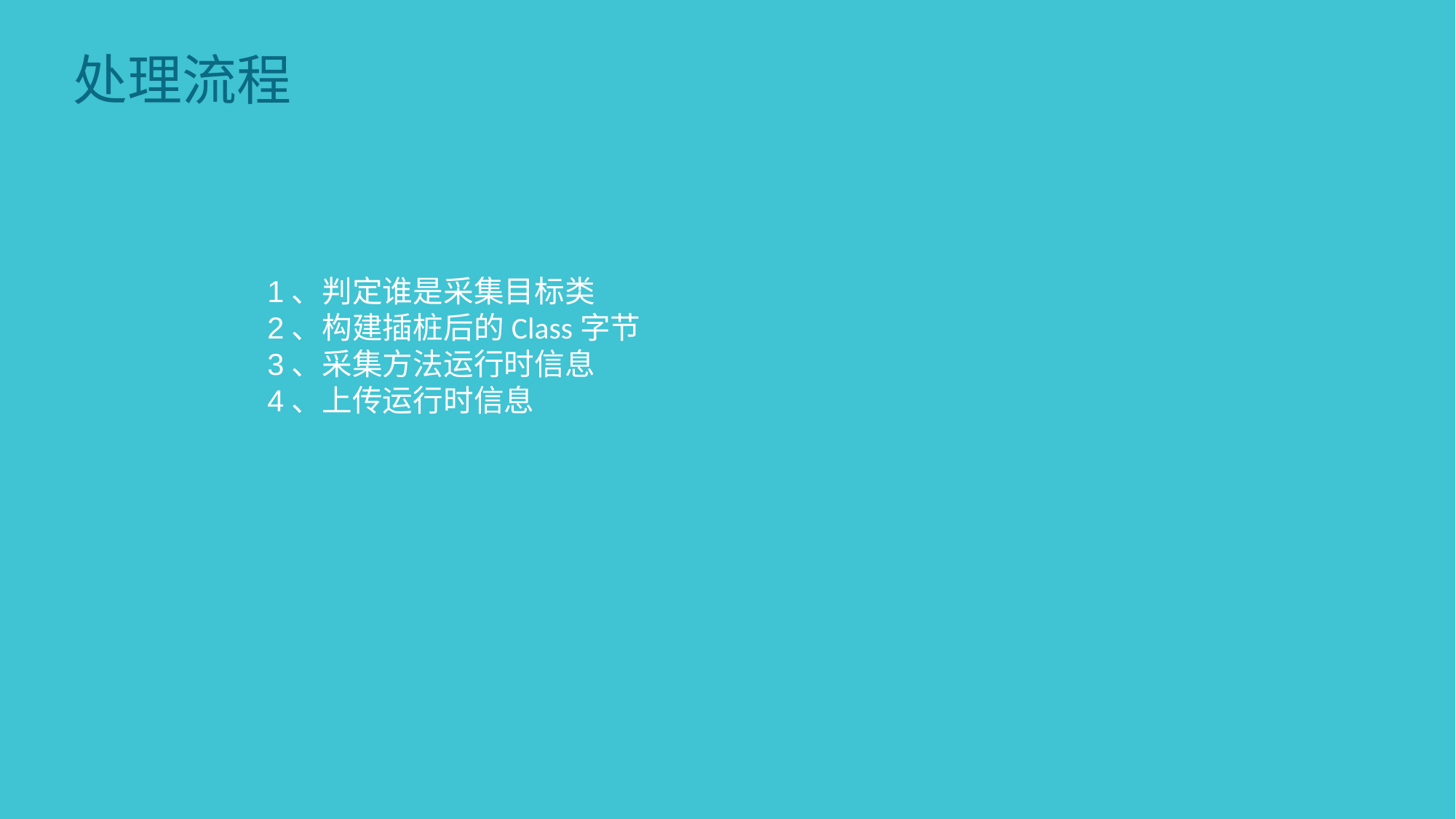

处理流程
1、判定谁是采集目标类
2、构建插桩后的Class字节
3、采集方法运行时信息
4、上传运行时信息